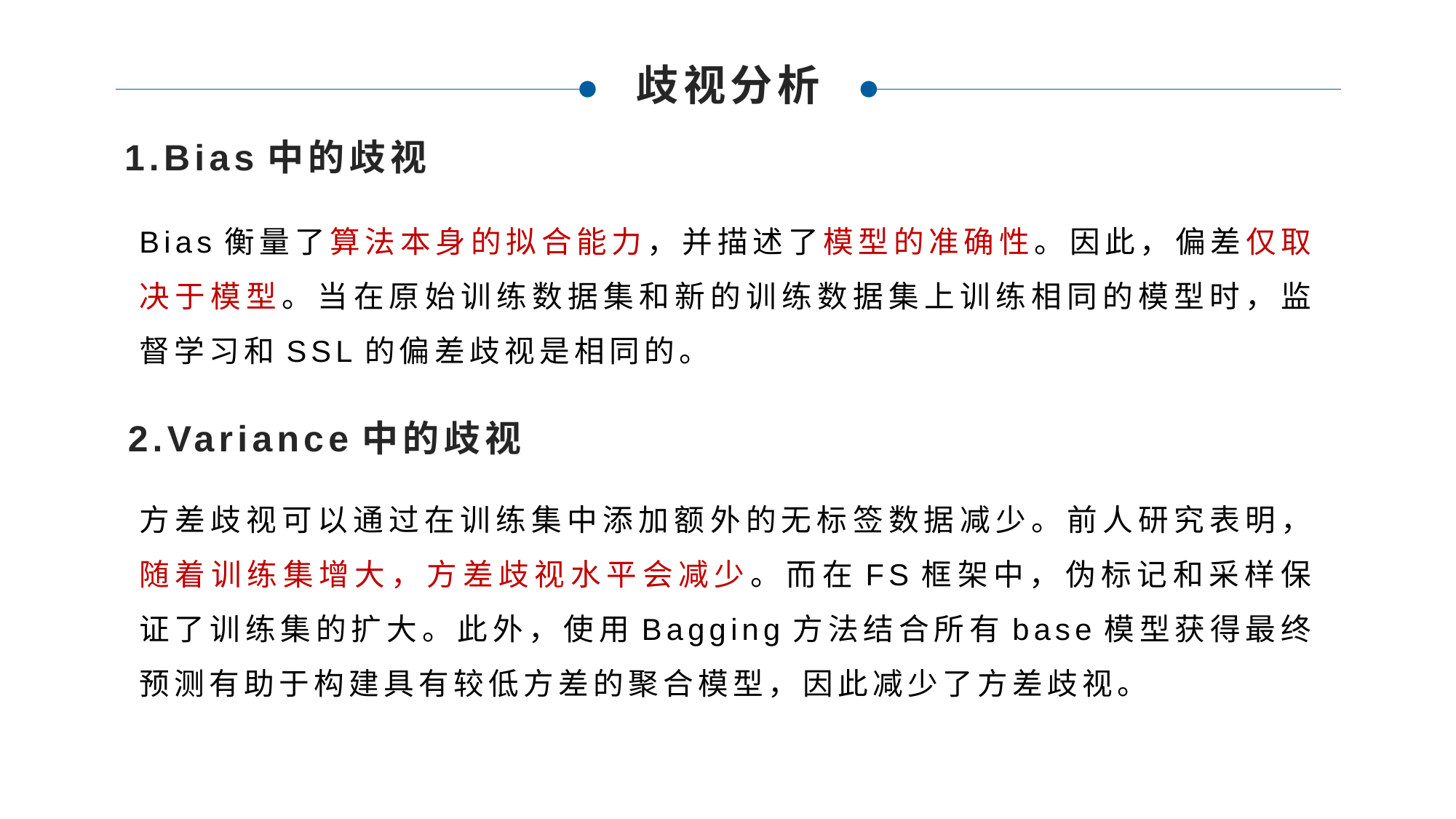

歧视分析

1.Bias中的歧视
Bias衡量了算法本身的拟合能力，并描述了模型的准确性。因此，偏差仅取决于模型。当在原始训练数据集和新的训练数据集上训练相同的模型时，监督学习和SSL的偏差歧视是相同的。
2.Variance中的歧视
方差歧视可以通过在训练集中添加额外的无标签数据减少。前人研究表明，随着训练集增大，方差歧视水平会减少。而在FS框架中，伪标记和采样保证了训练集的扩大。此外，使用Bagging方法结合所有base模型获得最终预测有助于构建具有较低方差的聚合模型，因此减少了方差歧视。